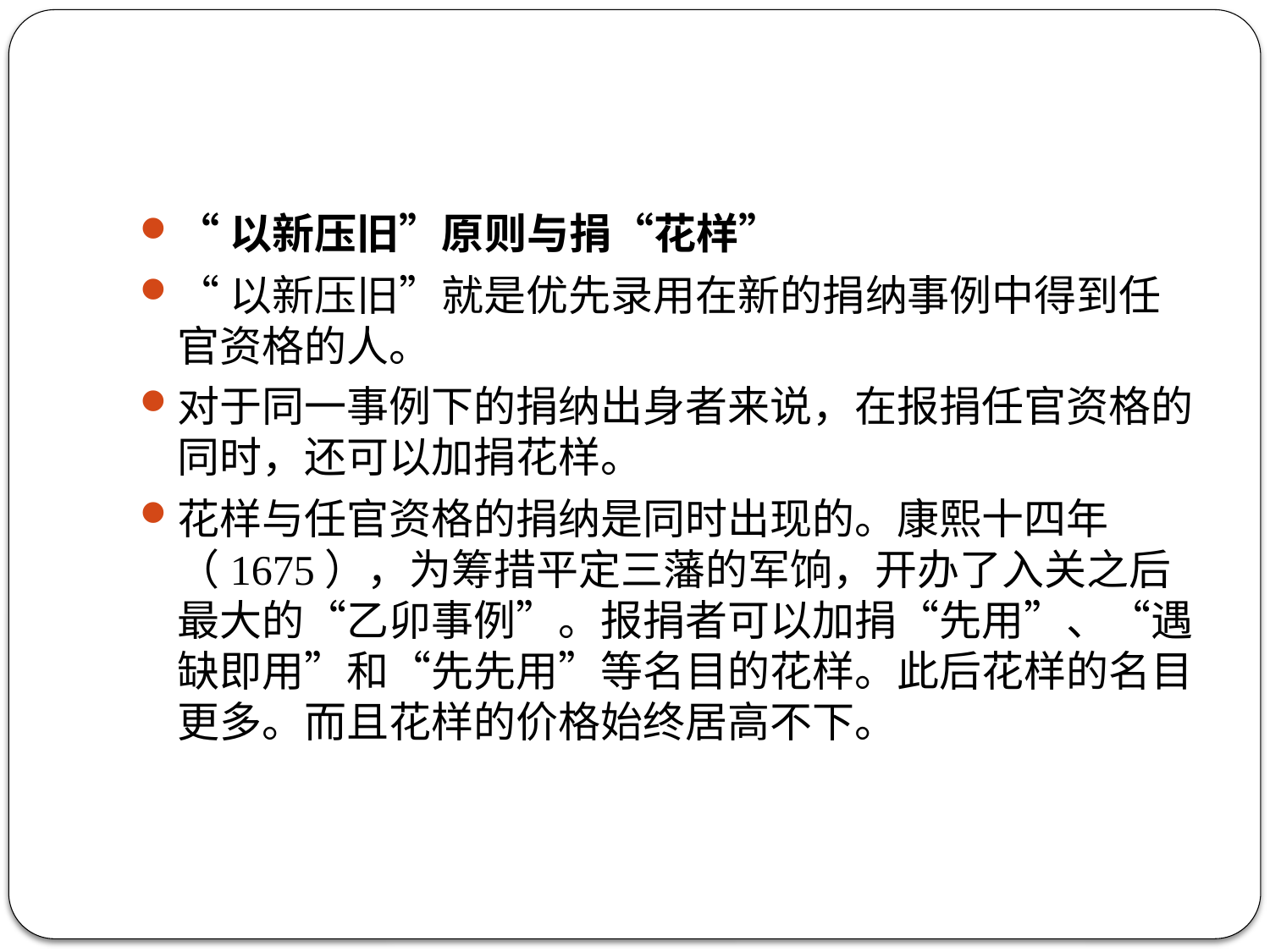

#
“以新压旧”原则与捐“花样”
“以新压旧”就是优先录用在新的捐纳事例中得到任官资格的人。
对于同一事例下的捐纳出身者来说，在报捐任官资格的同时，还可以加捐花样。
花样与任官资格的捐纳是同时出现的。康熙十四年（1675），为筹措平定三藩的军饷，开办了入关之后最大的“乙卯事例”。报捐者可以加捐“先用”、“遇缺即用”和“先先用”等名目的花样。此后花样的名目更多。而且花样的价格始终居高不下。